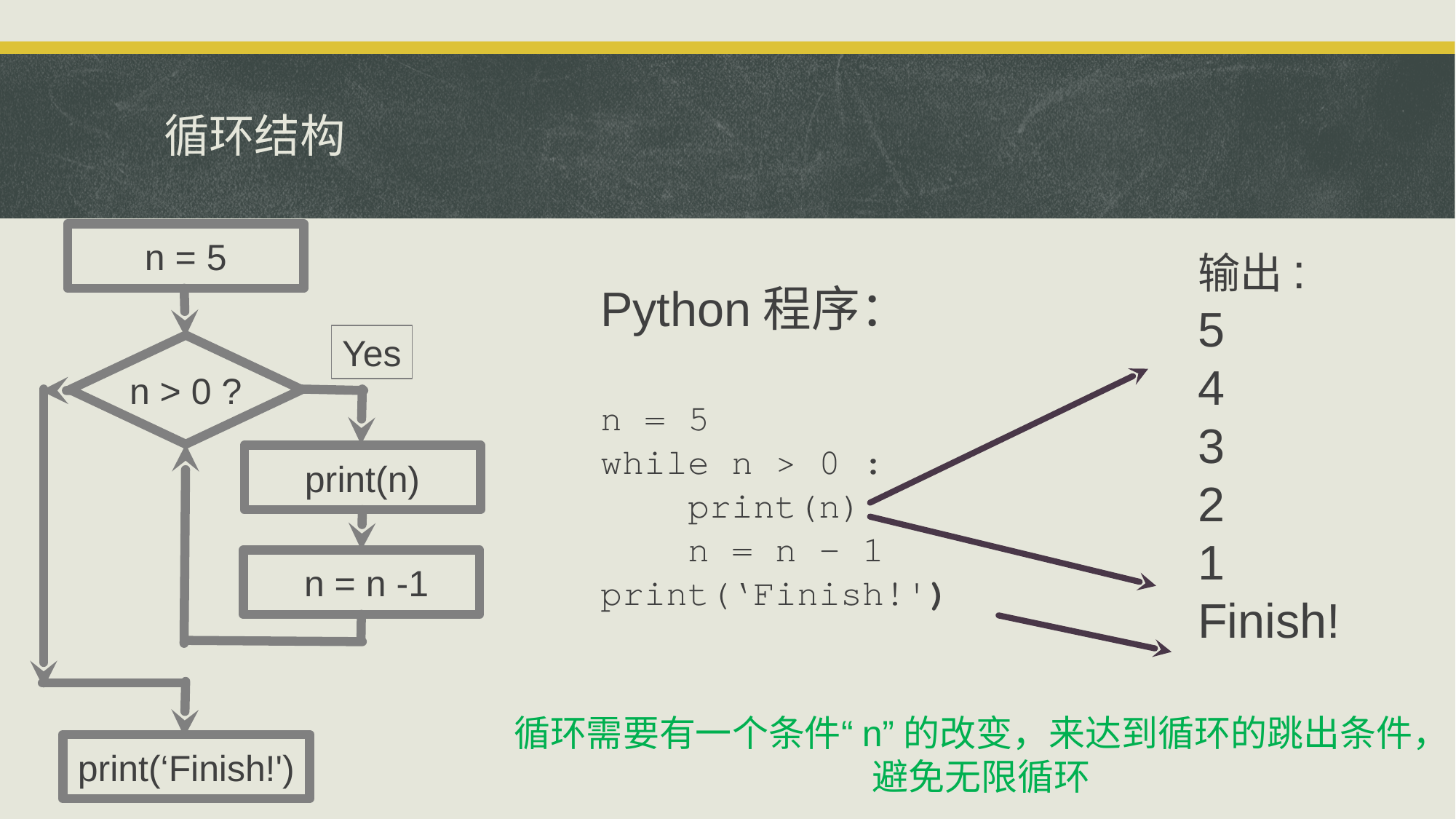

# 循环结构
输出:
5
4
3
2
1
Finish!
Python程序：

n = 5
while n > 0 :
    print(n)
    n = n – 1
print(‘Finish!')
n = 5
Yes
n > 0 ?
print(n)
 n = n -1
print(‘Finish!')
循环需要有一个条件“n”的改变，来达到循环的跳出条件，避免无限循环